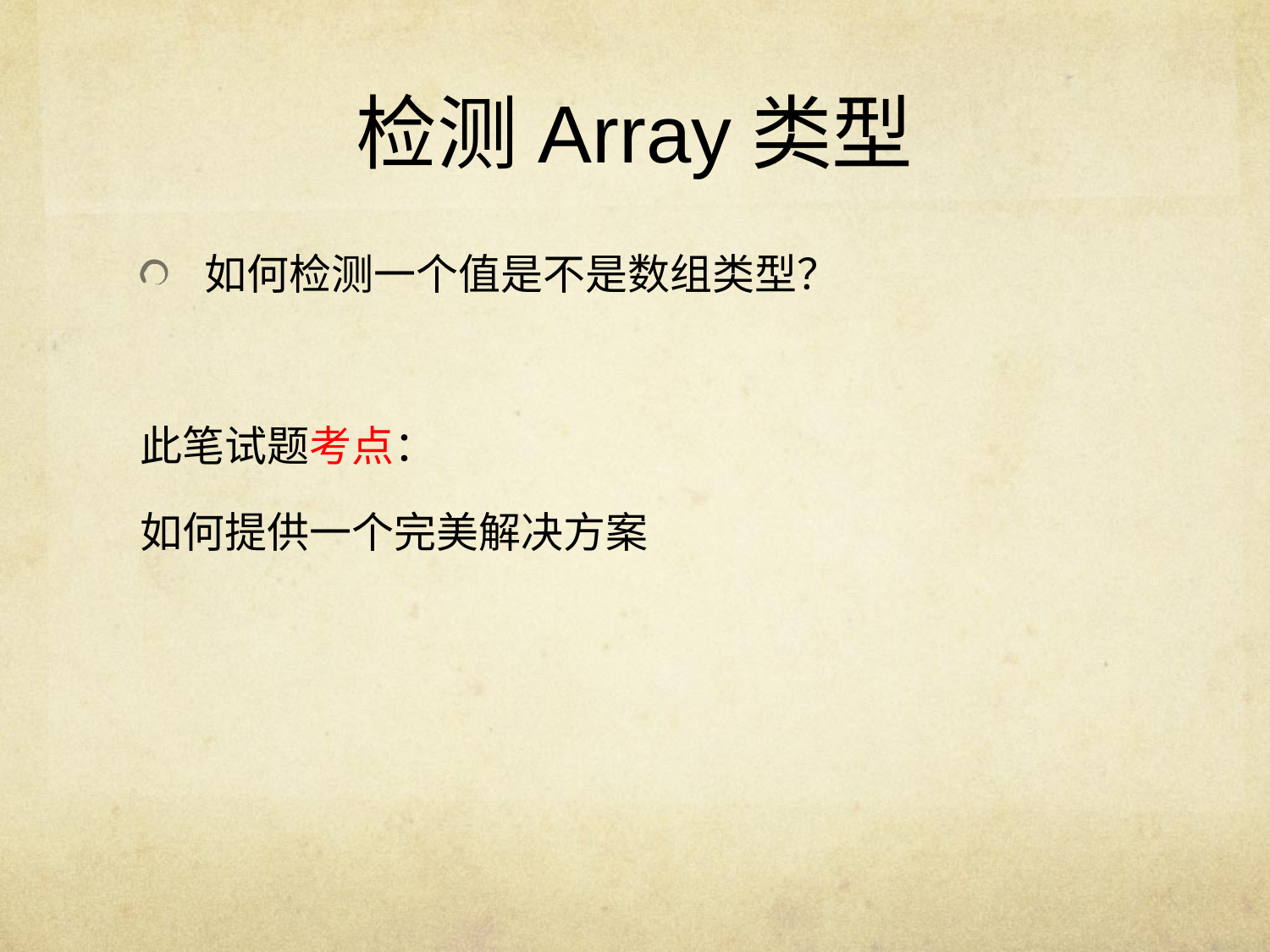

# 检测Array类型
如何检测一个值是不是数组类型？

此笔试题考点：
如何提供一个完美解决方案